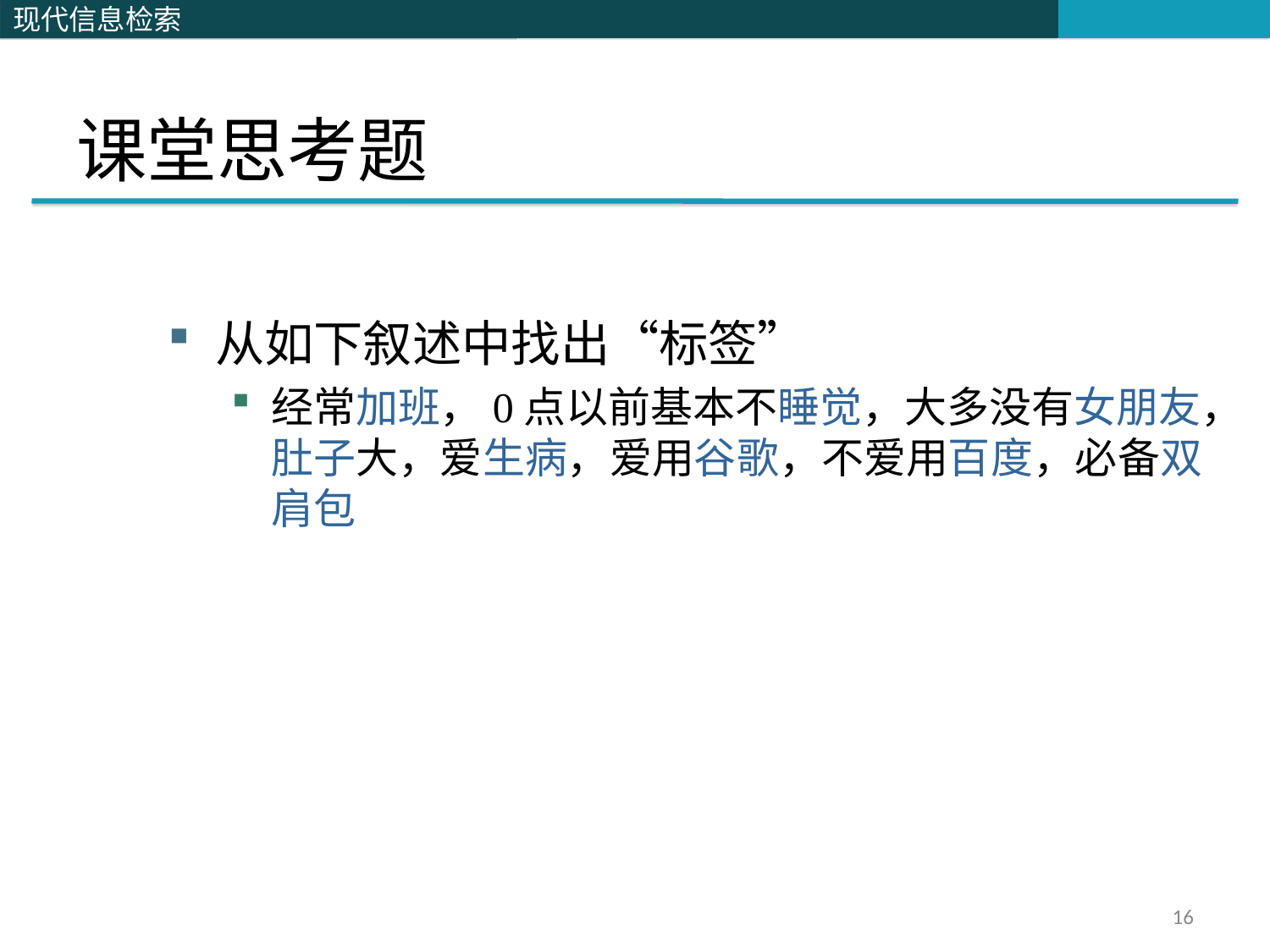

# 课堂思考题
从如下叙述中找出“标签”
经常加班，0点以前基本不睡觉，大多没有女朋友，肚子大，爱生病，爱用谷歌，不爱用百度，必备双肩包
16